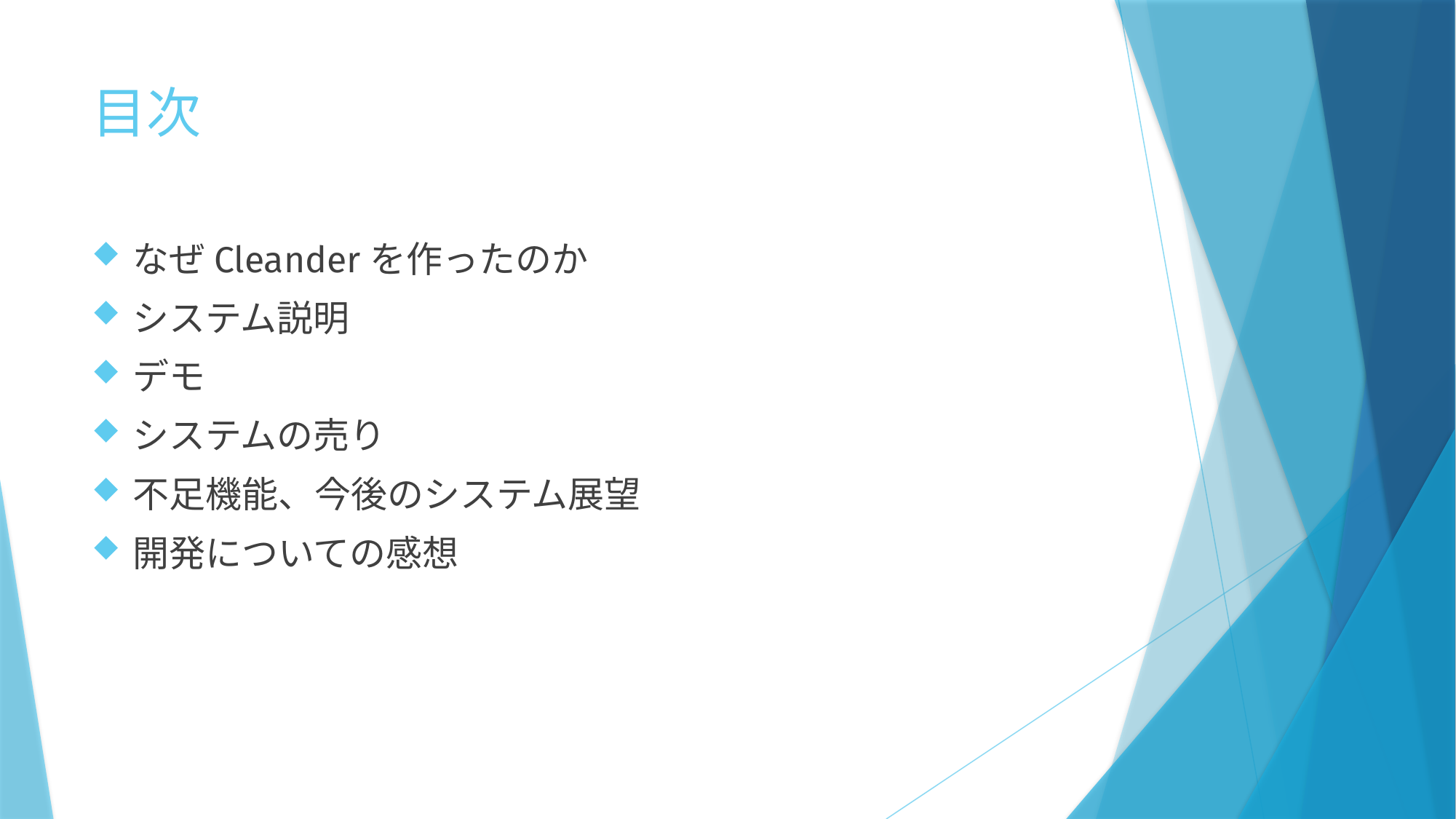

# 目次
なぜCleanderを作ったのか
システム説明
デモ
システムの売り
不足機能、今後のシステム展望
開発についての感想